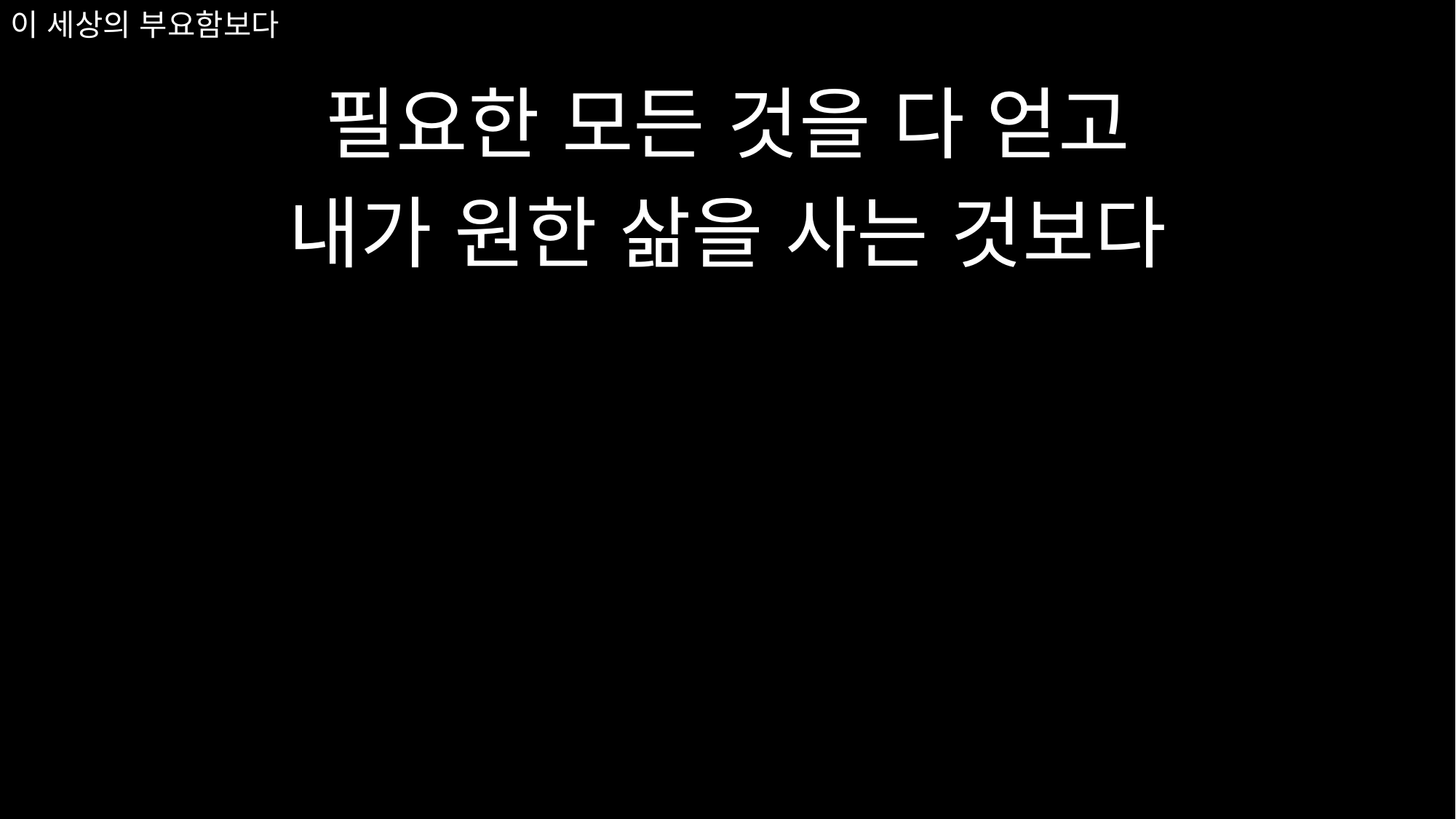

# 이 세상의 부요함보다
필요한 모든 것을 다 얻고
내가 원한 삶을 사는 것보다